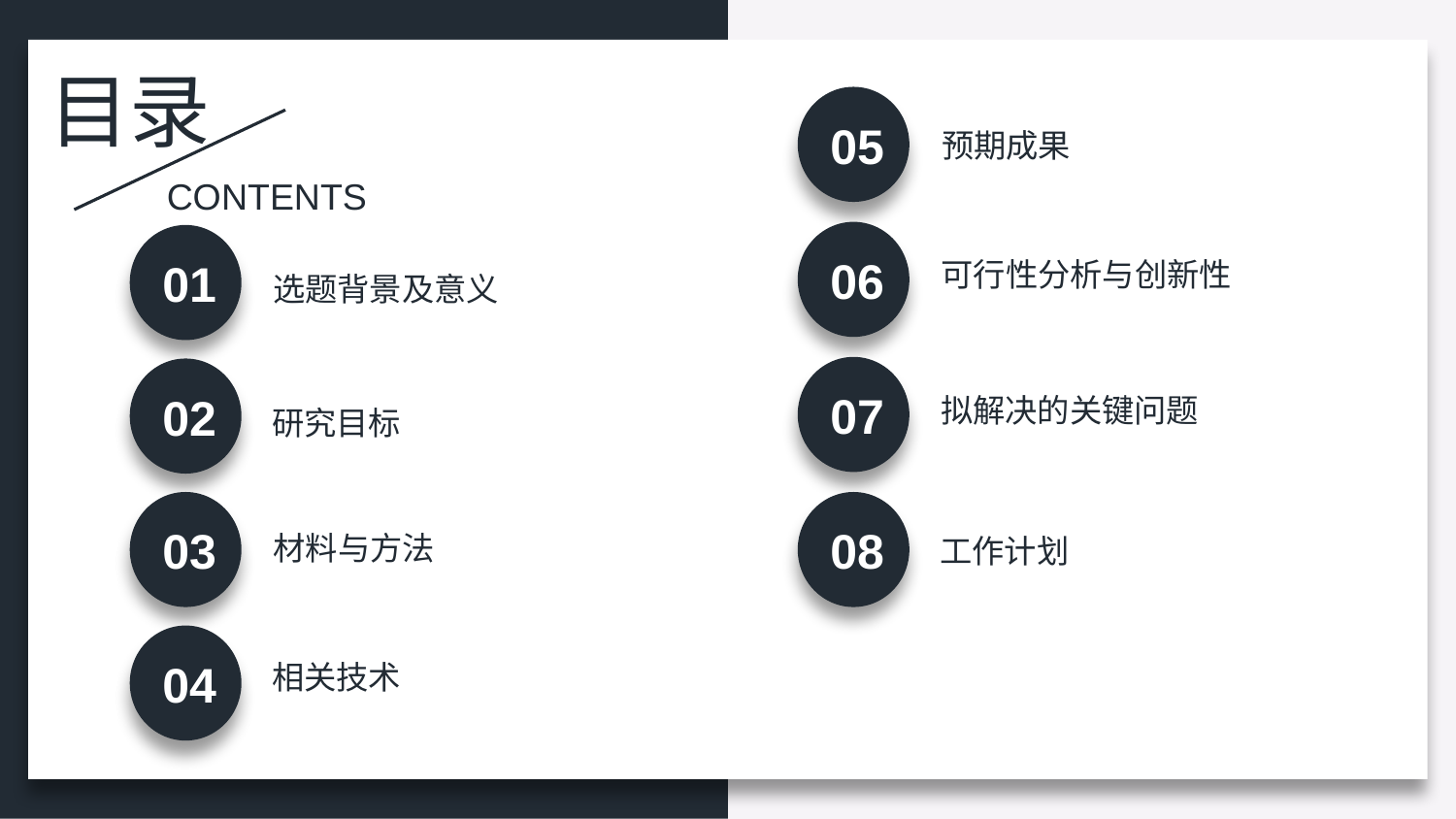

目录

05
预期成果
CONTENTS

06
01
可行性分析与创新性
选题背景及意义

07
02
拟解决的关键问题
研究目标

03
08
 材料与方法
工作计划

04
相关技术